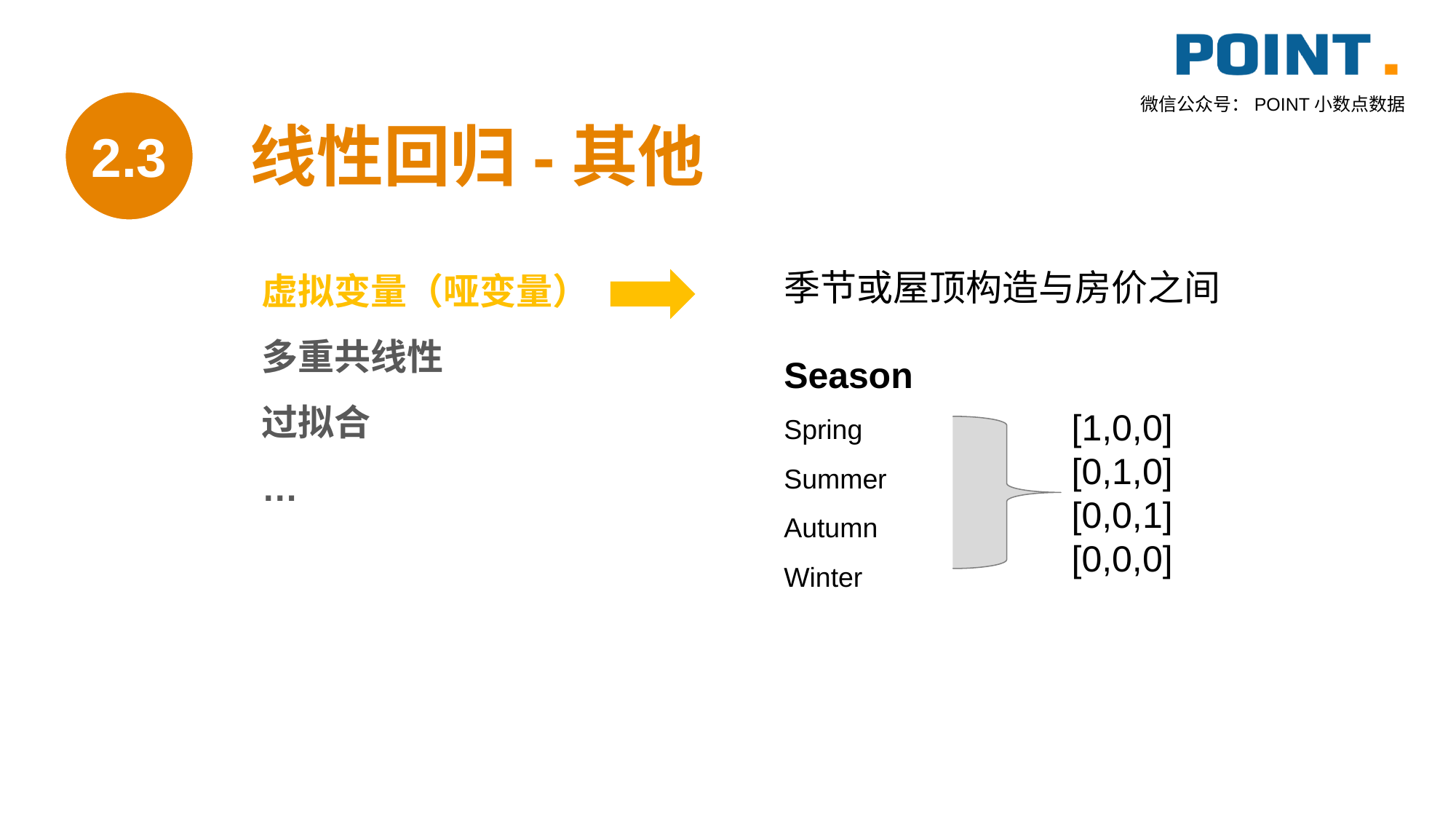

2.3
线性回归-其他
虚拟变量（哑变量）
多重共线性
过拟合
…

季节或屋顶构造与房价之间

Season
Spring
Summer
Autumn
Winter
[1,0,0]
[0,1,0]
[0,0,1]
[0,0,0]